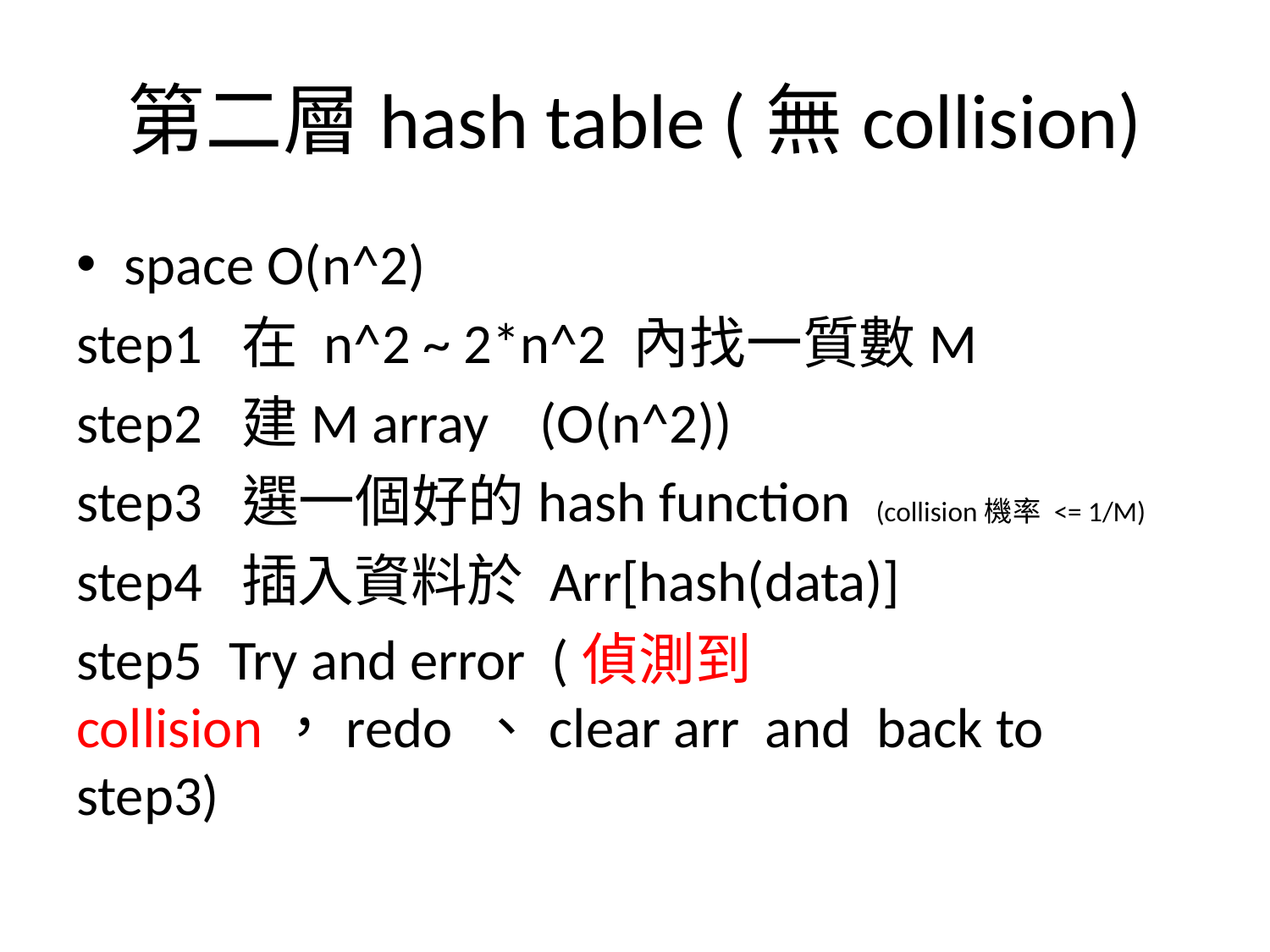

# 第二層hash table (無collision)
space O(n^2)
step1  在 n^2 ~ 2*n^2 內找一質數M
step2  建M array    (O(n^2))
step3	  選一個好的hash function  (collision機率 <= 1/M)
step4  插入資料於 Arr[hash(data)]
step5	  Try and error  (偵測到collision，redo 、clear arr  and  back to step3)